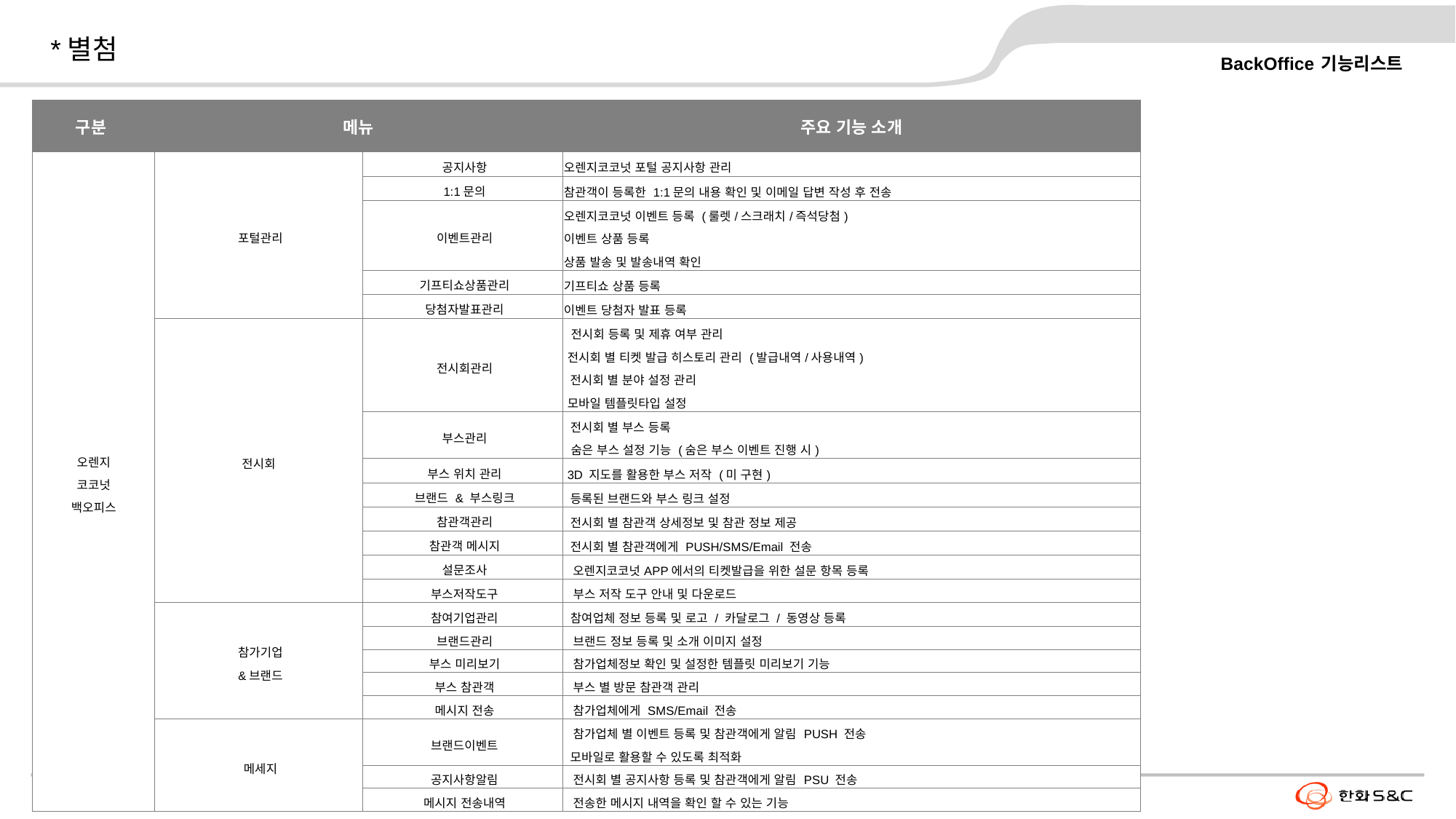

# *별첨
BackOffice 기능리스트
| 구분 | 메뉴 |  | 주요 기능 소개 |
| --- | --- | --- | --- |
| 오렌지 코코넛 백오피스 | 포털관리 | 공지사항 | 오렌지코코넛 포털 공지사항 관리 |
|  |  | 1:1문의 | 참관객이 등록한 1:1문의 내용 확인 및 이메일 답변 작성 후 전송 |
|  |  | 이벤트관리 | 오렌지코코넛 이벤트 등록 (룰렛/스크래치/즉석당첨) 이벤트 상품 등록 상품 발송 및 발송내역 확인 |
|  |  | 기프티쇼상품관리 | 기프티쇼 상품 등록 |
|  |  | 당첨자발표관리 | 이벤트 당첨자 발표 등록 |
|  | 전시회 | 전시회관리 | 전시회 등록 및 제휴 여부 관리 전시회 별 티켓 발급 히스토리 관리 (발급내역/사용내역) 전시회 별 분야 설정 관리 모바일 템플릿타입 설정 |
|  |  | 부스관리 | 전시회 별 부스 등록 숨은 부스 설정 기능 (숨은 부스 이벤트 진행 시) |
|  |  | 부스 위치 관리 | 3D 지도를 활용한 부스 저작 (미 구현) |
|  |  | 브랜드 & 부스링크 | 등록된 브랜드와 부스 링크 설정 |
|  |  | 참관객관리 | 전시회 별 참관객 상세정보 및 참관 정보 제공 |
|  |  | 참관객 메시지 | 전시회 별 참관객에게 PUSH/SMS/Email 전송 |
|  |  | 설문조사 | 오렌지코코넛APP에서의 티켓발급을 위한 설문 항목 등록 |
|  |  | 부스저작도구 | 부스 저작 도구 안내 및 다운로드 |
|  | 참가기업 &브랜드 | 참여기업관리 | 참여업체 정보 등록 및 로고 / 카달로그 / 동영상 등록 |
|  |  | 브랜드관리 | 브랜드 정보 등록 및 소개 이미지 설정 |
|  |  | 부스 미리보기 | 참가업체정보 확인 및 설정한 템플릿 미리보기 기능 |
|  |  | 부스 참관객 | 부스 별 방문 참관객 관리 |
|  |  | 메시지 전송 | 참가업체에게 SMS/Email 전송 |
|  | 메세지 | 브랜드이벤트 | 참가업체 별 이벤트 등록 및 참관객에게 알림 PUSH 전송 모바일로 활용할 수 있도록 최적화 |
|  |  | 공지사항알림 | 전시회 별 공지사항 등록 및 참관객에게 알림 PSU 전송 |
|  |  | 메시지 전송내역 | 전송한 메시지 내역을 확인 할 수 있는 기능 |